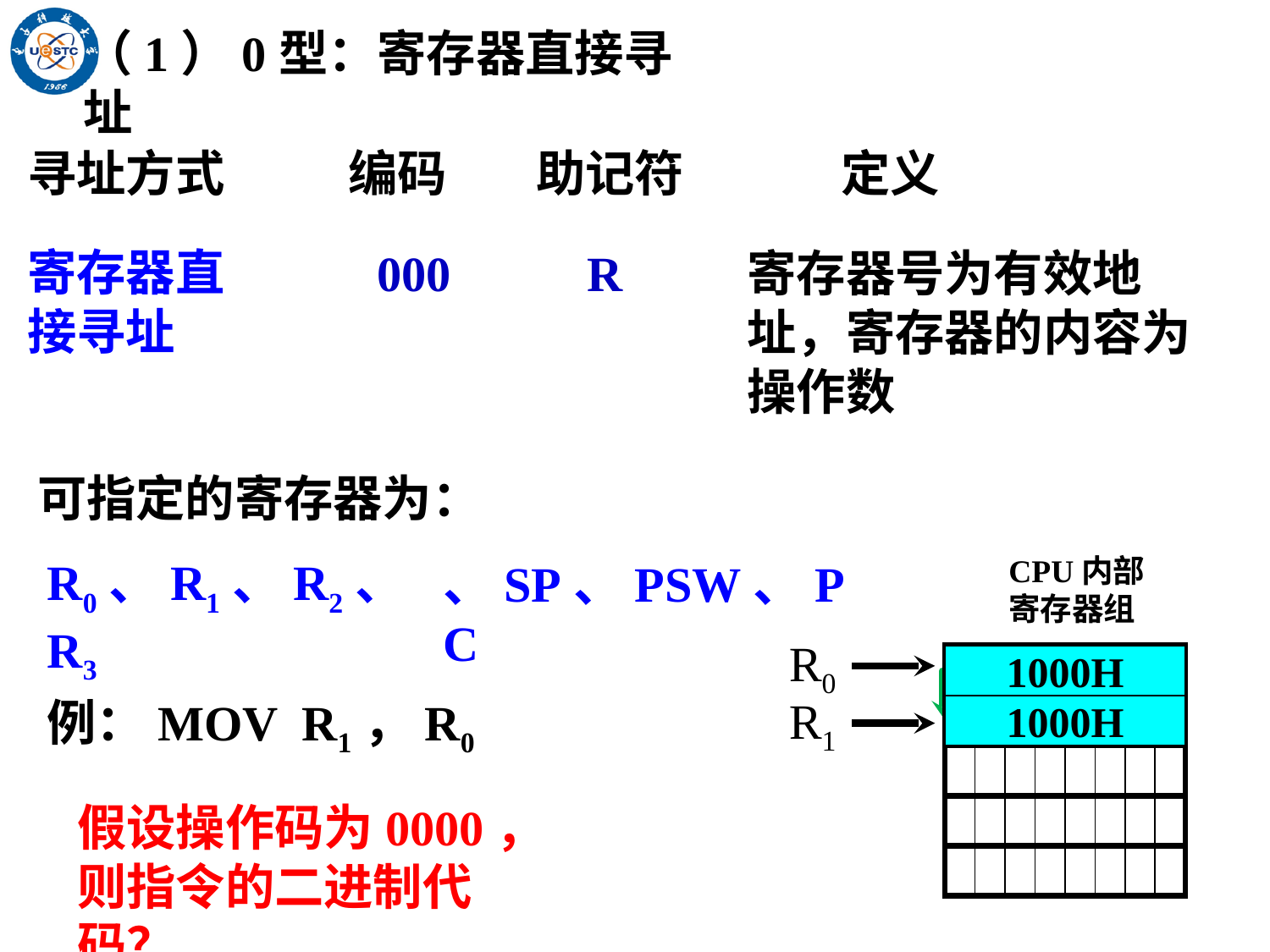

（1）0型：寄存器直接寻址
寻址方式           编码        助记符              定义
寄存器直接寻址
000
R
寄存器号为有效地址，寄存器的内容为操作数
可指定的寄存器为：
R0、R1、R2、R3
、SP、PSW、PC
CPU内部
寄存器组

R0
1000H
R1
例：MOV  R1，R0
1000H
假设操作码为0000，则指令的二进制代码？